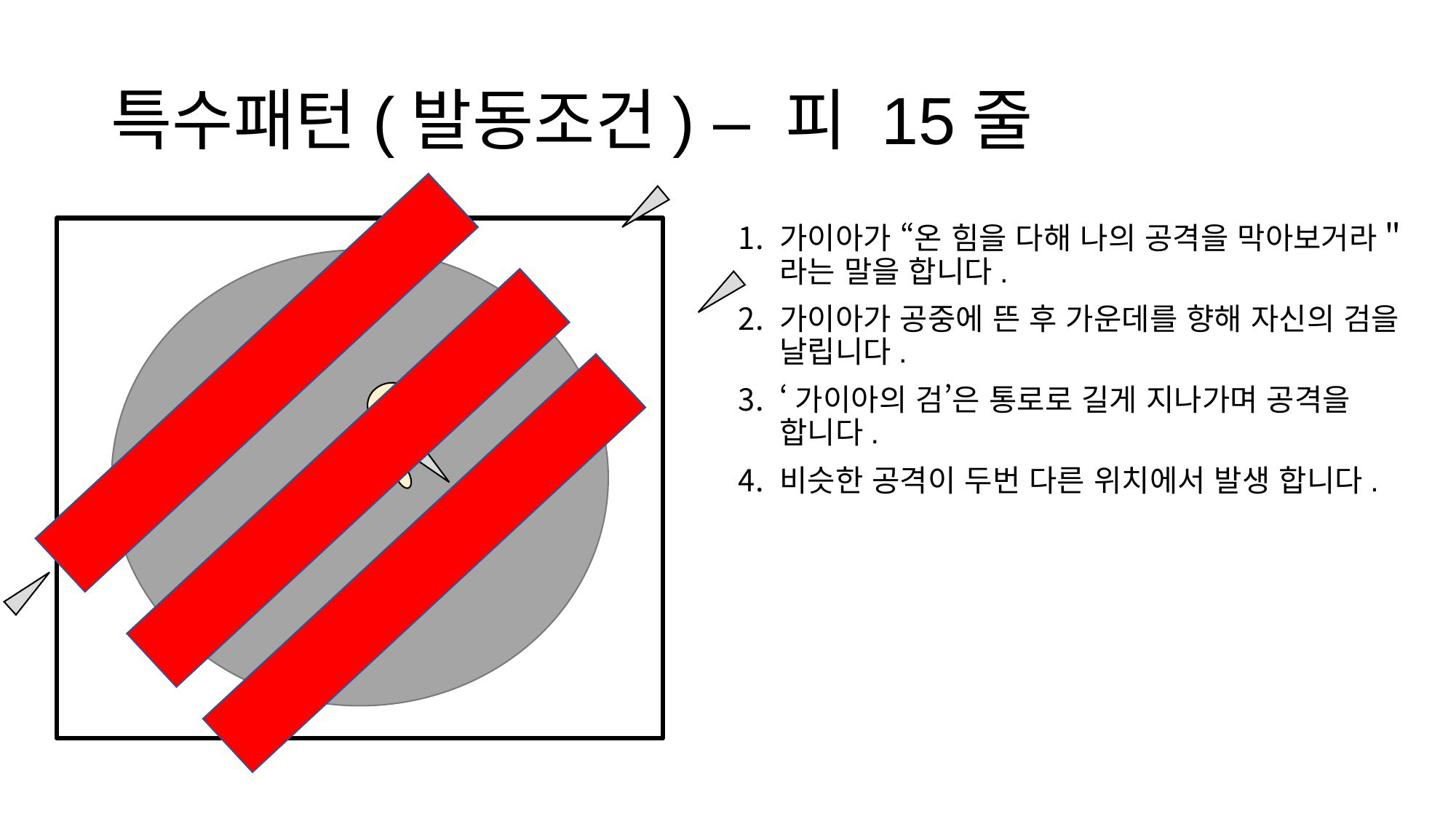

# 특수패턴(발동조건) – 피 15줄

가이아가 “온 힘을 다해 나의 공격을 막아보거라＂라는 말을 합니다.
가이아가 공중에 뜬 후 가운데를 향해 자신의 검을 날립니다.
‘가이아의 검’은 통로로 길게 지나가며 공격을 합니다.
비슷한 공격이 두번 다른 위치에서 발생 합니다.